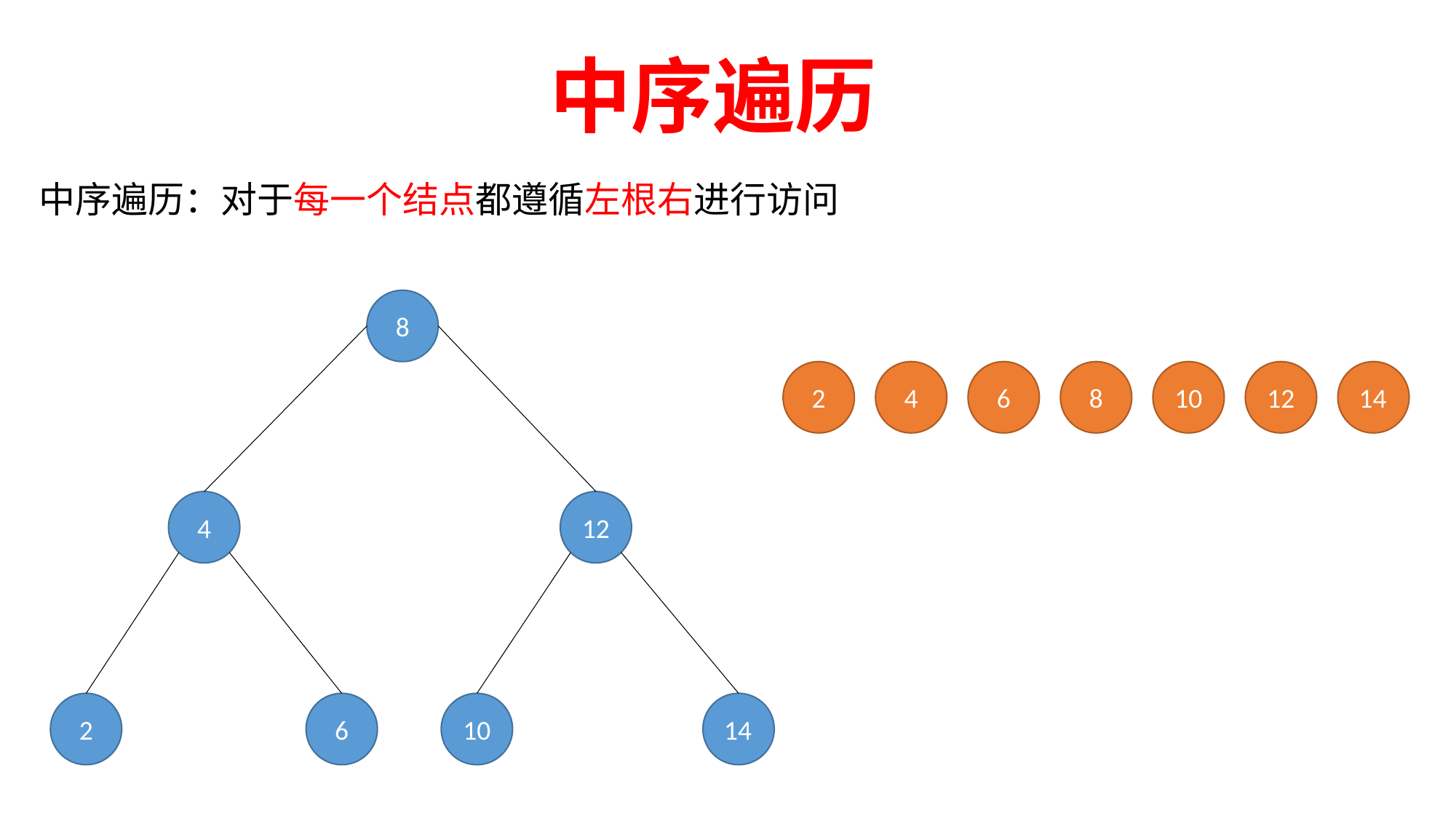

中序遍历
中序遍历：对于每一个结点都遵循左根右进行访问
8
2
4
6
8
10
12
14
4
12
10
14
2
6